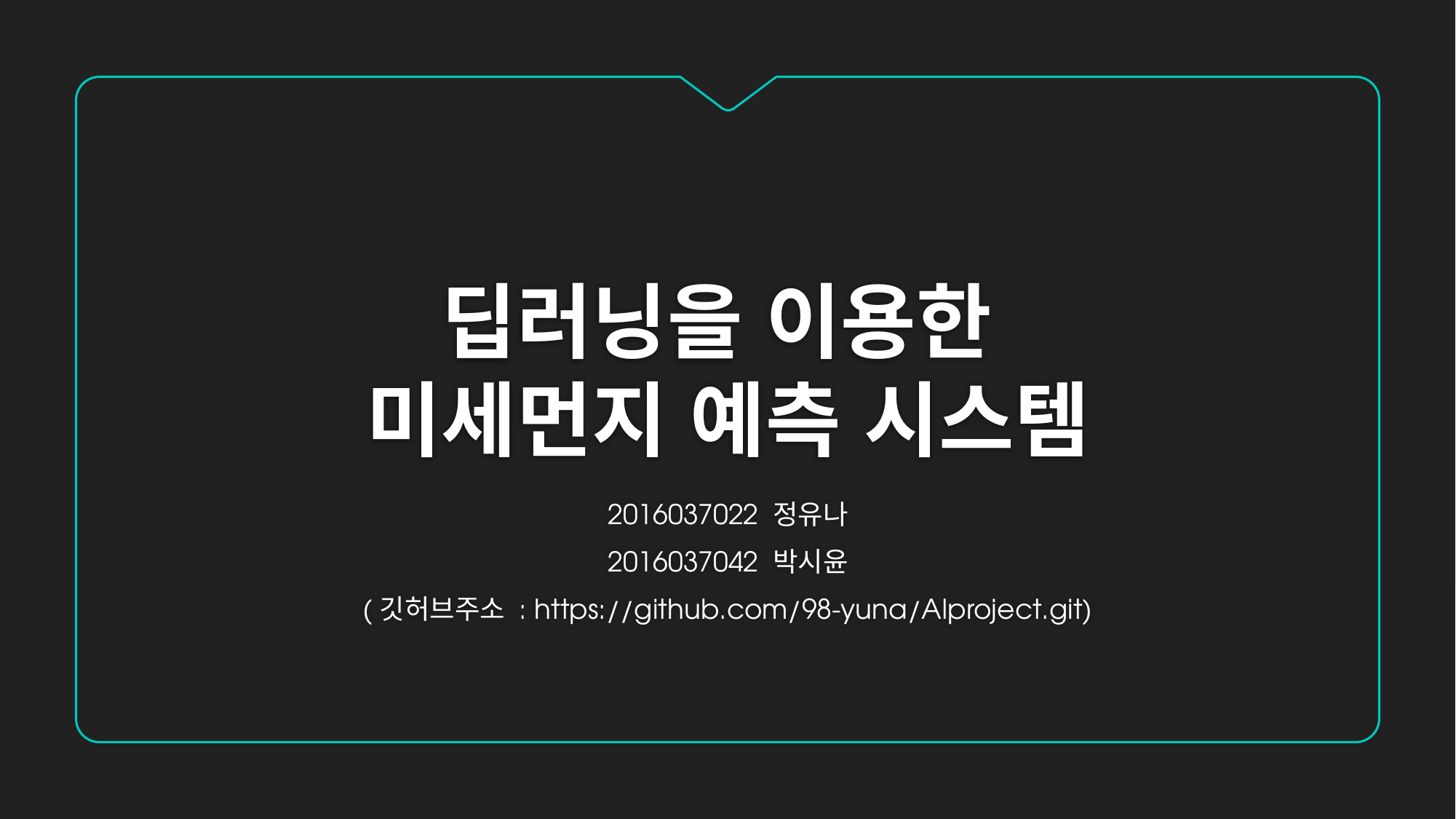

# 딥러닝을 이용한 미세먼지 예측 시스템
2016037022 정유나
2016037042 박시윤
(깃허브주소 : https://github.com/98-yuna/AIproject.git)